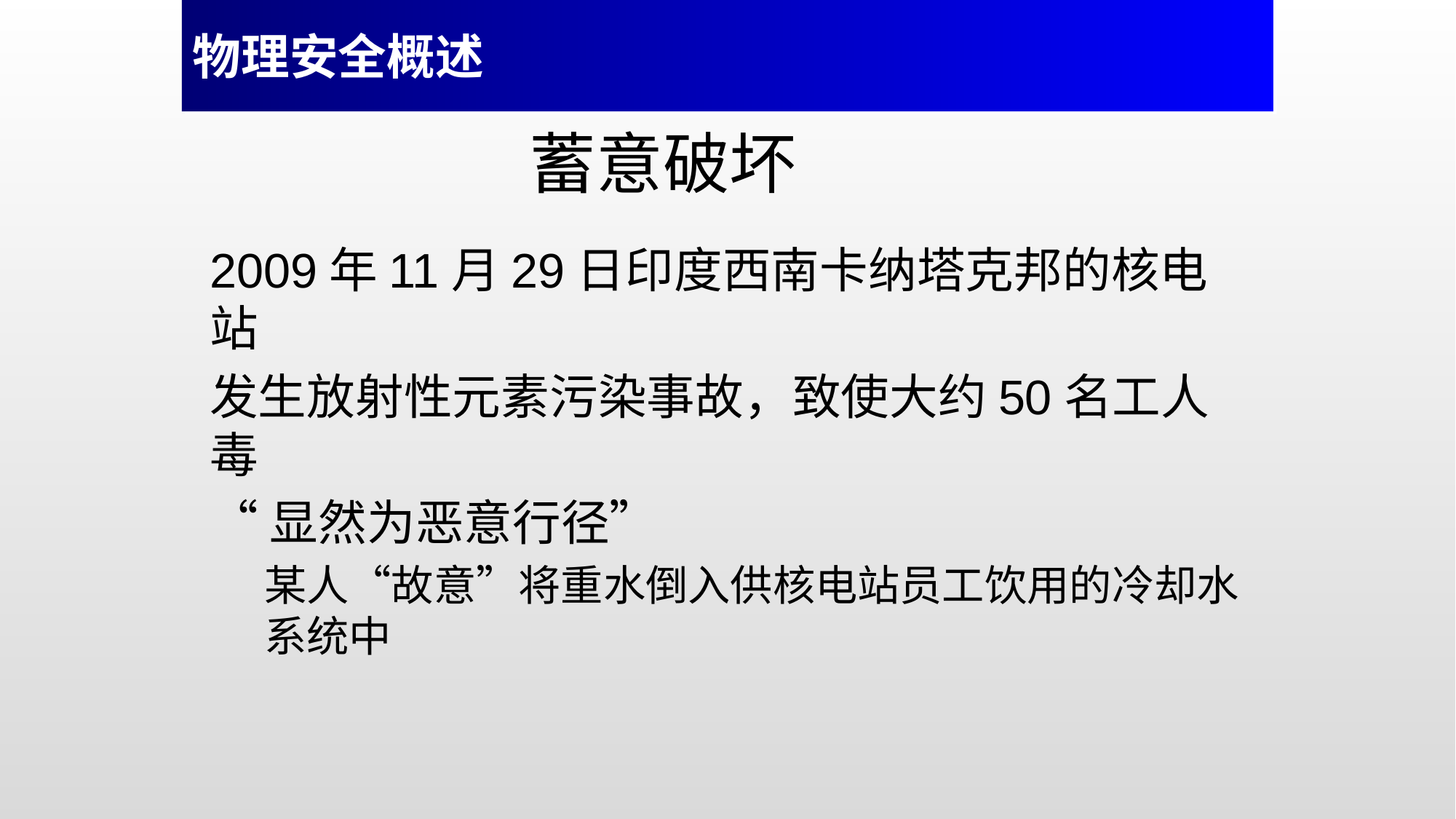

物理安全概述
蓄意破坏
2009年11月29日印度西南卡纳塔克邦的核电站
发生放射性元素污染事故，致使大约50名工人毒
“显然为恶意行径”
某人“故意”将重水倒入供核电站员工饮用的冷却水系统中